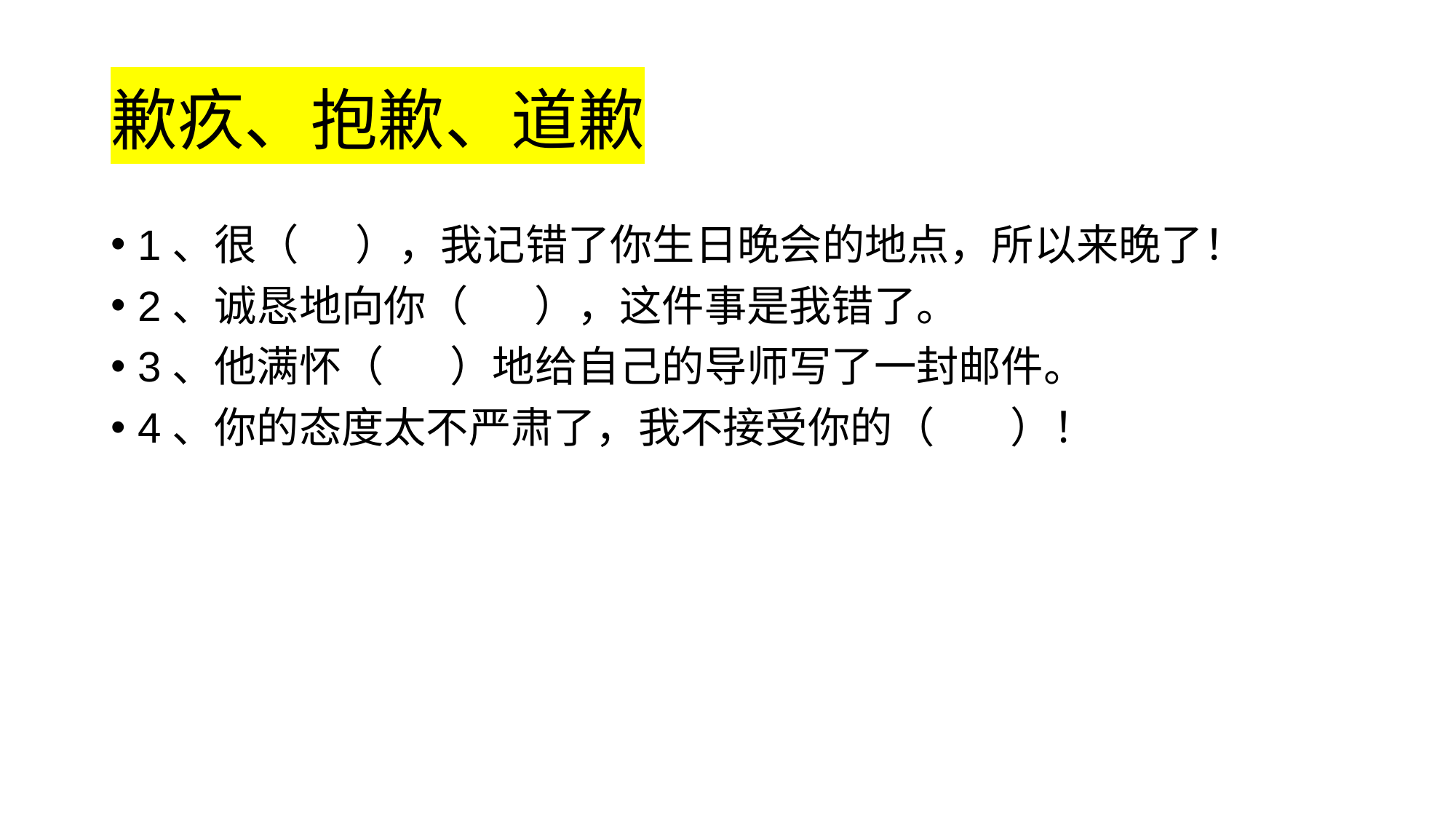

# 歉疚、抱歉、道歉
1、很（      ），我记错了你生日晚会的地点，所以来晚了！
2、诚恳地向你（       ），这件事是我错了。
3、他满怀（       ）地给自己的导师写了一封邮件。
4、你的态度太不严肃了，我不接受你的（        ）！